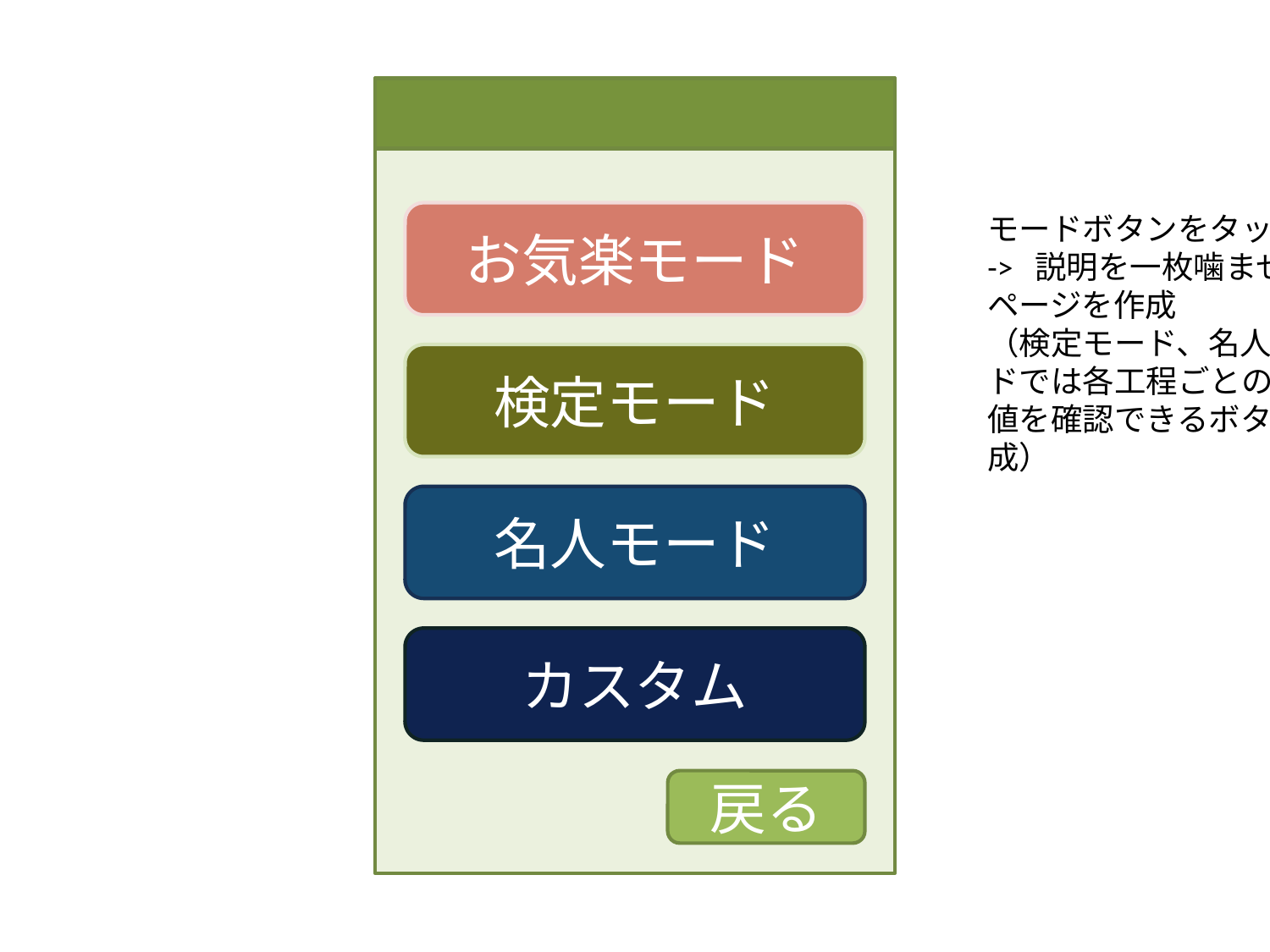

お気楽モード
モードボタンをタップ
->  説明を一枚噛ませるページを作成
（検定モード、名人モードでは各工程ごとの目標値を確認できるボタン作成）
検定モード
名人モード
カスタム
戻る